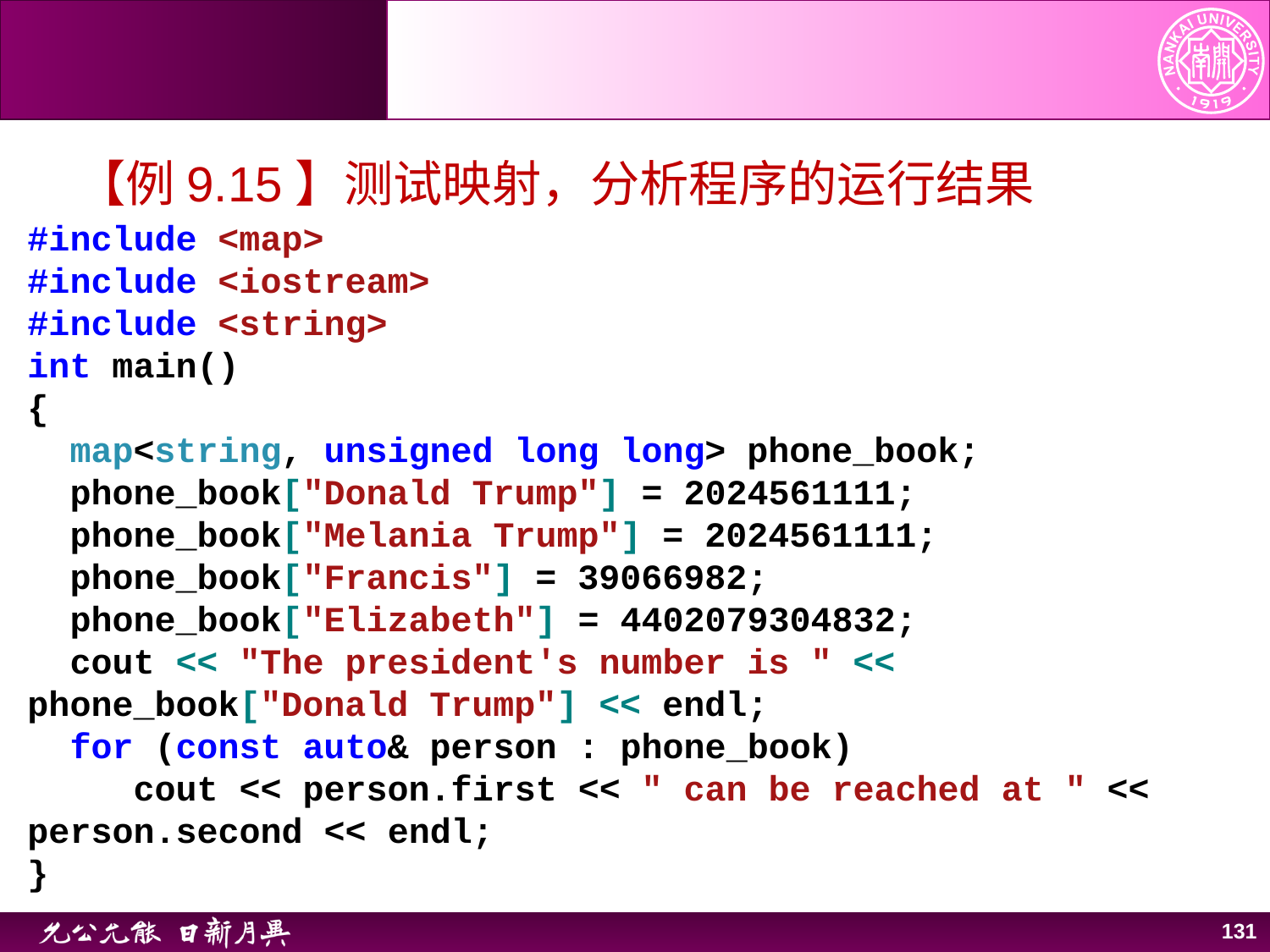

【例9.15】测试映射，分析程序的运行结果
#include <map>
#include <iostream>
#include <string>
int main()
{
  map<string, unsigned long long> phone_book;
  phone_book["Donald Trump"] = 2024561111;
  phone_book["Melania Trump"] = 2024561111;
  phone_book["Francis"] = 39066982;
  phone_book["Elizabeth"] = 4402079304832;
  cout << "The president's number is " << phone_book["Donald Trump"] << endl;
  for (const auto& person : phone_book)
     cout << person.first << " can be reached at " << person.second << endl;
}
131